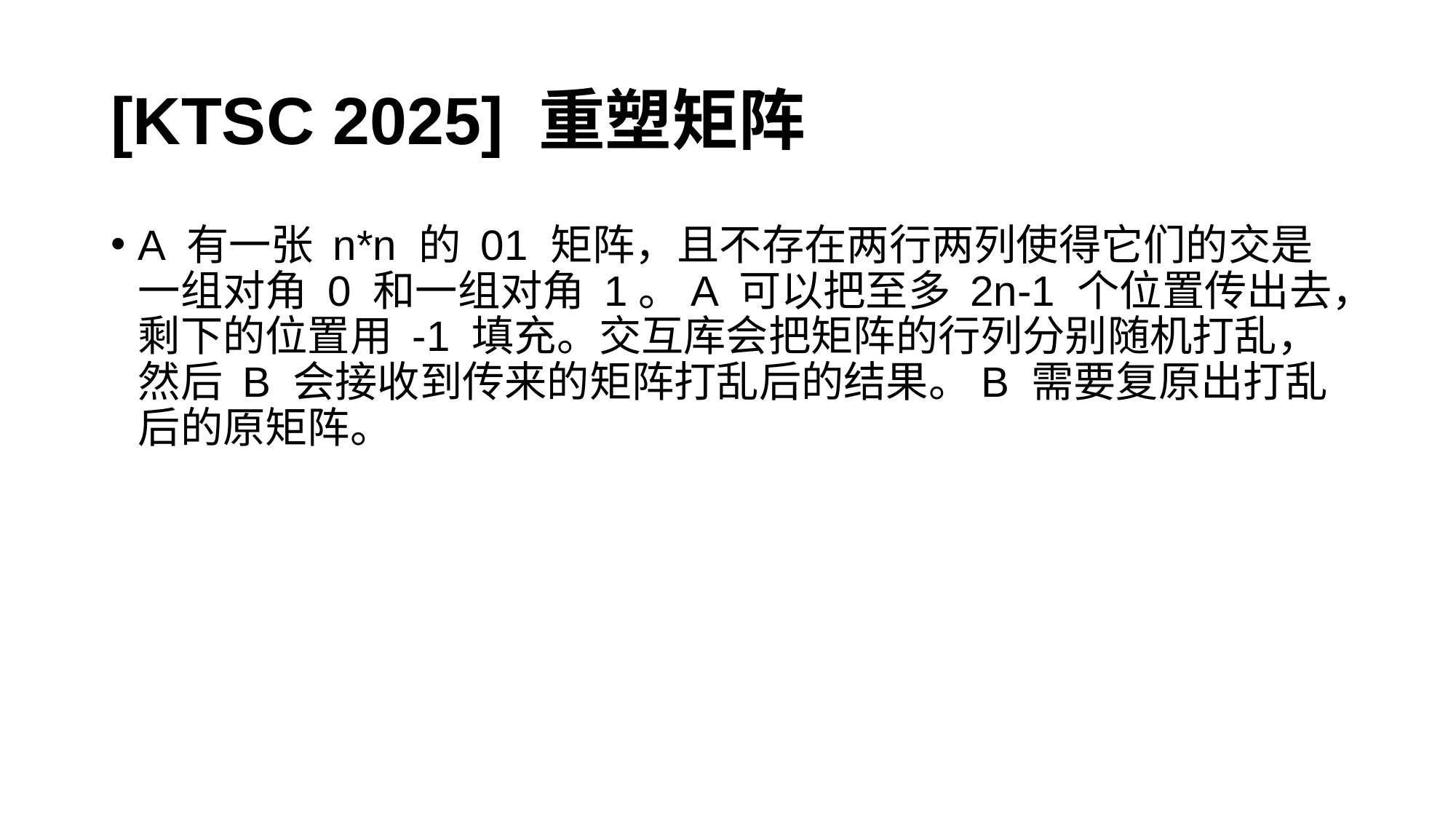

# [KTSC 2025] 重塑矩阵
A 有一张 n*n 的 01 矩阵，且不存在两行两列使得它们的交是一组对角 0 和一组对角 1。A 可以把至多 2n-1 个位置传出去，剩下的位置用 -1 填充。交互库会把矩阵的行列分别随机打乱，然后 B 会接收到传来的矩阵打乱后的结果。B 需要复原出打乱后的原矩阵。